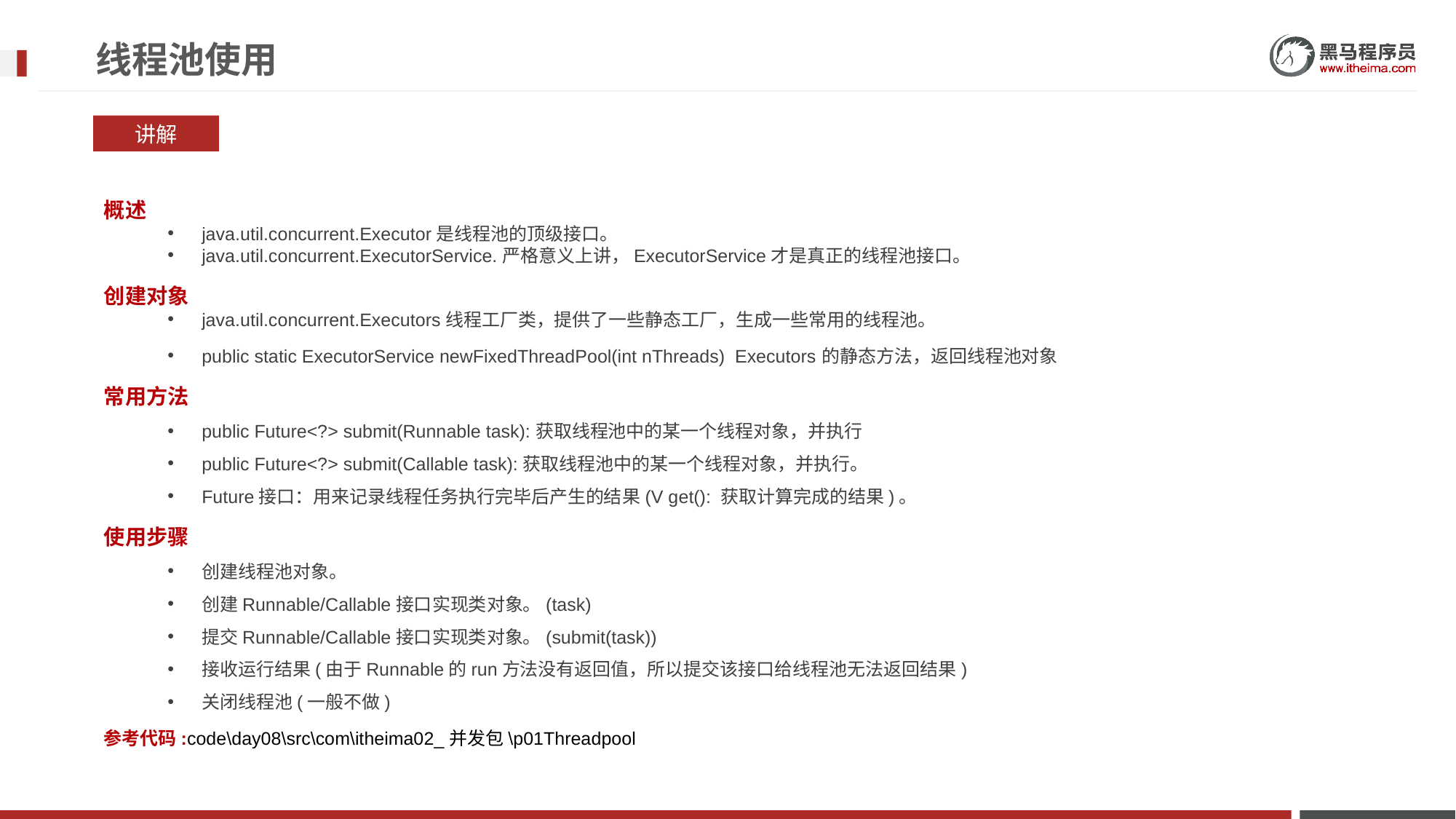

# 线程池使用
讲解
概述
java.util.concurrent.Executor是线程池的顶级接口。
java.util.concurrent.ExecutorService.严格意义上讲，ExecutorService才是真正的线程池接口。
创建对象
java.util.concurrent.Executors线程工厂类，提供了一些静态工厂，生成一些常用的线程池。
public static ExecutorService newFixedThreadPool(int nThreads)  Executors的静态方法，返回线程池对象
常用方法
public Future<?> submit(Runnable task):获取线程池中的某一个线程对象，并执行
public Future<?> submit(Callable task):获取线程池中的某一个线程对象，并执行。
Future接口：用来记录线程任务执行完毕后产生的结果(V get(): 获取计算完成的结果)。
使用步骤
创建线程池对象。
创建Runnable/Callable接口实现类对象。(task)
提交Runnable/Callable接口实现类对象。(submit(task))
接收运行结果(由于Runnable的run方法没有返回值，所以提交该接口给线程池无法返回结果)
关闭线程池(一般不做)
参考代码:code\day08\src\com\itheima02_并发包\p01Threadpool